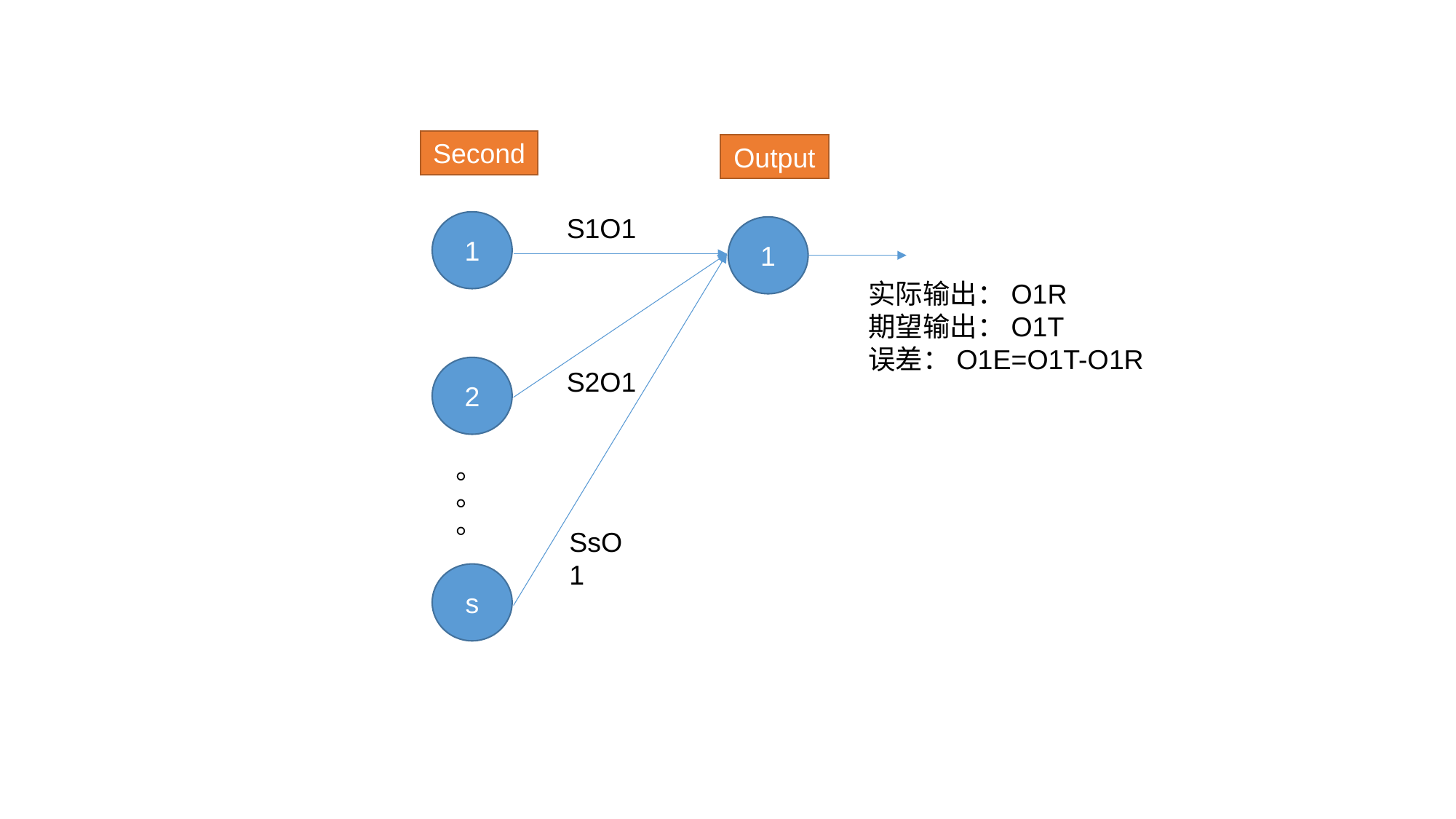

Second
Output
S1O1
1
1
实际输出：O1R
期望输出：O1T
误差：O1E=O1T-O1R
2
S2O1
。。。
SsO1
s